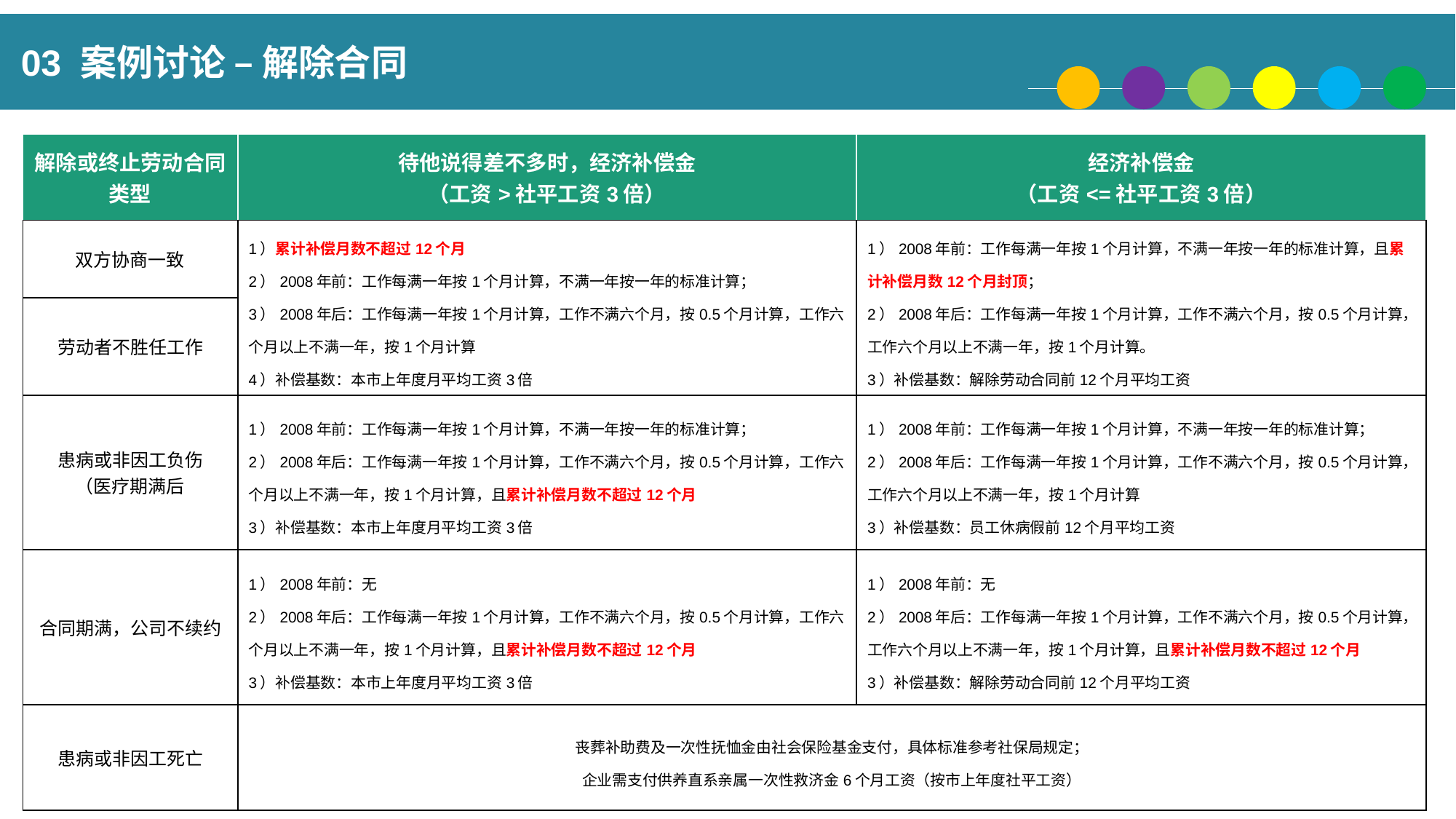

03 案例讨论 – 解除合同

| 解除或终止劳动合同类型 | 待他说得差不多时，经济补偿金 （工资>社平工资3倍） | 经济补偿金 （工资<=社平工资3倍） |
| --- | --- | --- |
| 双方协商一致 | 1）累计补偿月数不超过12个月 2）2008年前：工作每满一年按1个月计算，不满一年按一年的标准计算； 3）2008年后：工作每满一年按1个月计算，工作不满六个月，按0.5个月计算，工作六个月以上不满一年，按1个月计算 4）补偿基数：本市上年度月平均工资3倍 | 1）2008年前：工作每满一年按1个月计算，不满一年按一年的标准计算，且累计补偿月数12个月封顶； 2）2008年后：工作每满一年按1个月计算，工作不满六个月，按0.5个月计算，工作六个月以上不满一年，按1个月计算。 3）补偿基数：解除劳动合同前12个月平均工资 |
| 劳动者不胜任工作 |  |  |
| 患病或非因工负伤 （医疗期满后 | 1）2008年前：工作每满一年按1个月计算，不满一年按一年的标准计算； 2）2008年后：工作每满一年按1个月计算，工作不满六个月，按0.5个月计算，工作六个月以上不满一年，按1个月计算，且累计补偿月数不超过12个月 3）补偿基数：本市上年度月平均工资3倍 | 1）2008年前：工作每满一年按1个月计算，不满一年按一年的标准计算； 2）2008年后：工作每满一年按1个月计算，工作不满六个月，按0.5个月计算，工作六个月以上不满一年，按1个月计算 3）补偿基数：员工休病假前12个月平均工资 |
| 合同期满，公司不续约 | 1）2008年前：无 2）2008年后：工作每满一年按1个月计算，工作不满六个月，按0.5个月计算，工作六个月以上不满一年，按1个月计算，且累计补偿月数不超过12个月 3）补偿基数：本市上年度月平均工资3倍 | 1）2008年前：无 2）2008年后：工作每满一年按1个月计算，工作不满六个月，按0.5个月计算，工作六个月以上不满一年，按1个月计算，且累计补偿月数不超过12个月 3）补偿基数：解除劳动合同前12个月平均工资 |
| 患病或非因工死亡 | 丧葬补助费及一次性抚恤金由社会保险基金支付，具体标准参考社保局规定； 企业需支付供养直系亲属一次性救济金6个月工资（按市上年度社平工资） |  |
38